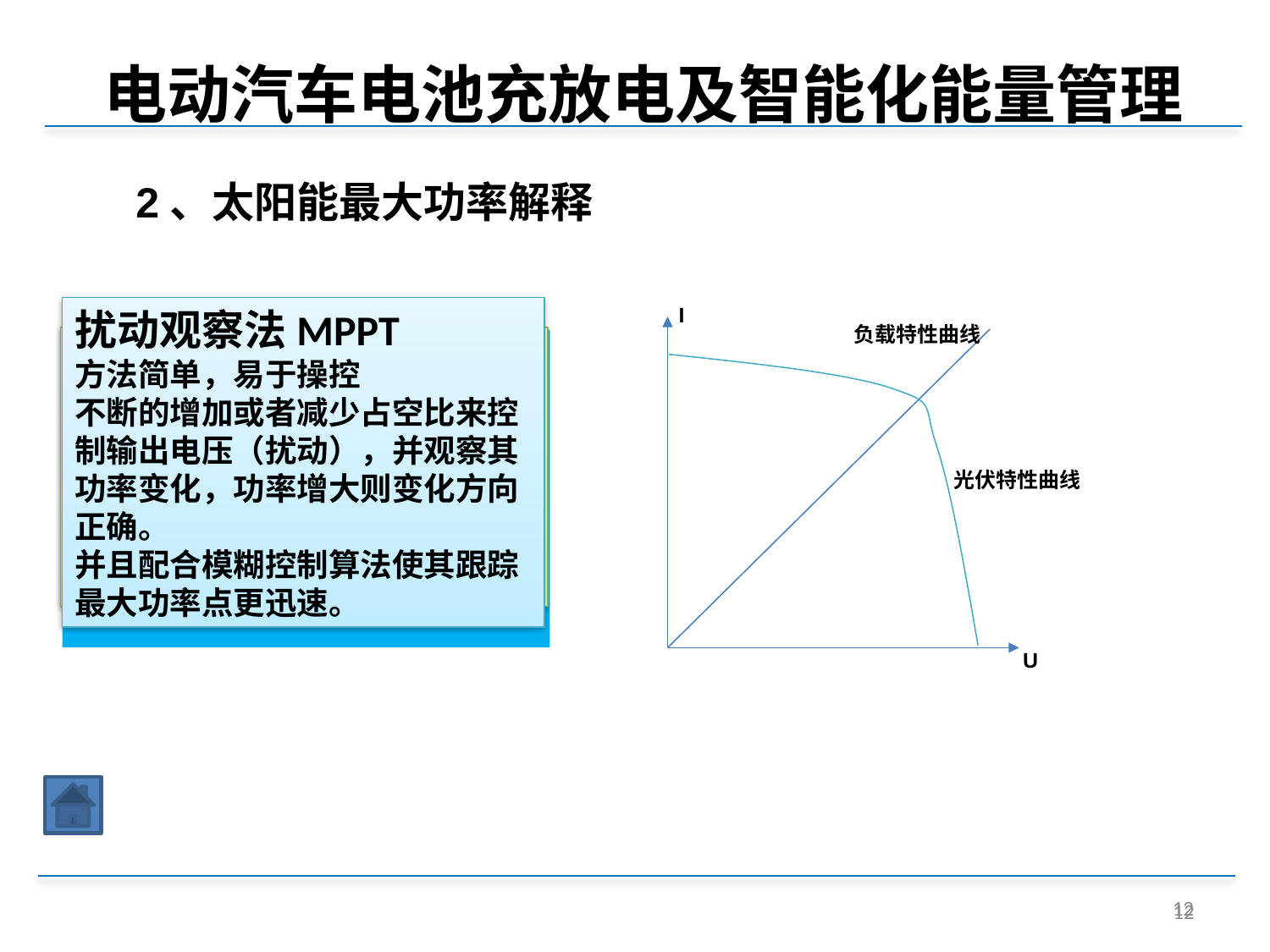

电动汽车电池充放电及智能化能量管理
2、太阳能最大功率解释
I
负载特性曲线

光伏特性曲线
U
扰动观察法MPPT
方法简单，易于操控
不断的增加或者减少占空比来控制输出电压（扰动），并观察其功率变化，功率增大则变化方向正确。
并且配合模糊控制算法使其跟踪最大功率点更迅速。
最大功率点：
负载U-I与光伏电池板U-I曲线的交点即为最大功率点。
Boost电路的等效负载与控制电路占空比有关。

太阳能电池板特性：
（1）电池板电压随电池板输出电流增加而下降。如果输出电流过高，则电池板电压崩溃，并且输出功率变得非常低。
（2）不同条件下，U-I曲线不同

12
12